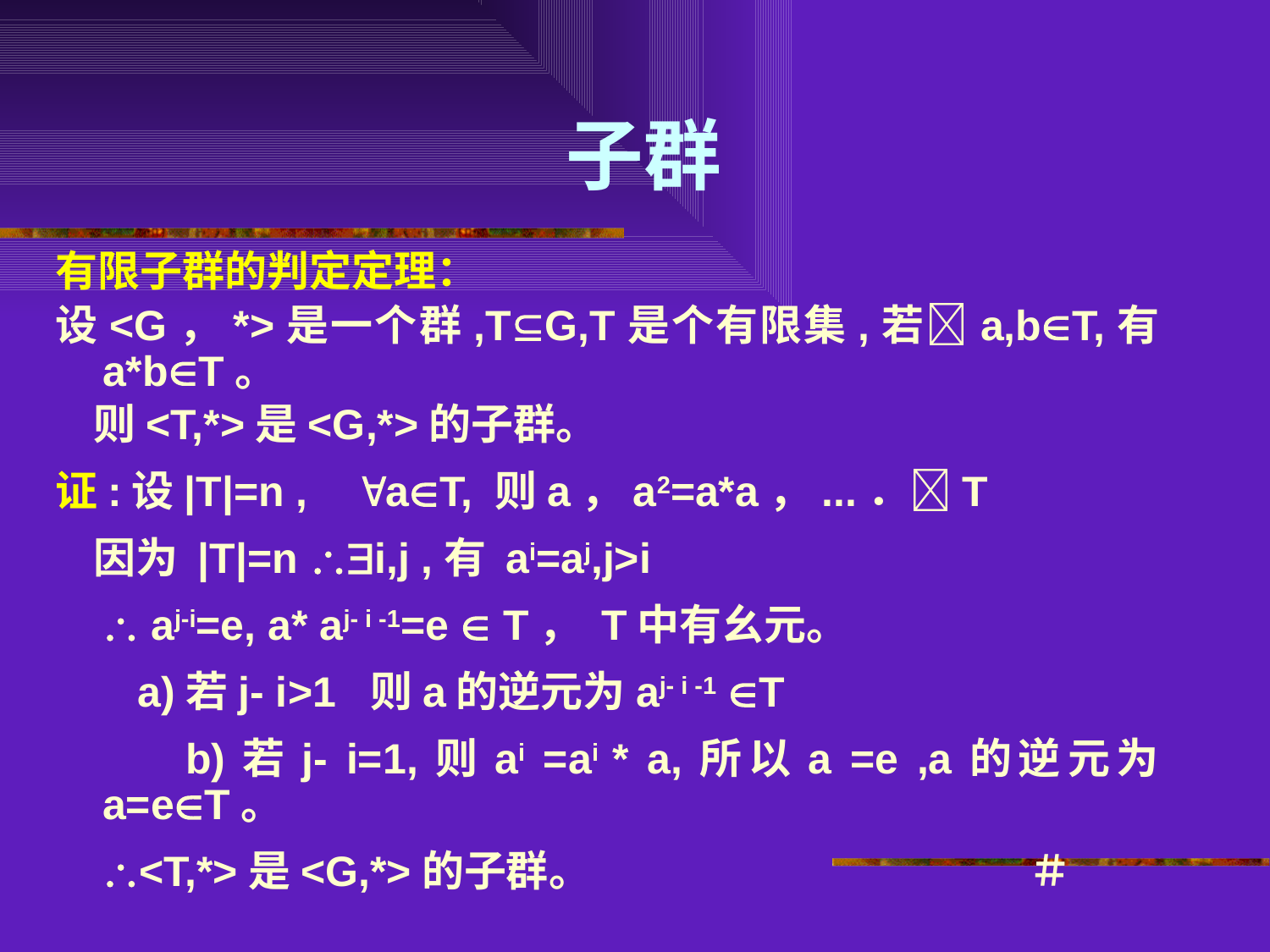

# 子群
有限子群的判定定理：
设<G，*>是一个群,T⊆G,T是个有限集,若∀a,b∈T,有a*b∈T。
   则<T,*>是<G,*>的子群。
证:设|T|=n ,    ∀a∈T, 则a，a2=a*a，...．∈T
   因为 |T|=n ∴∃i,j ,有 ai=aj,j>i
    ∴ aj-i=e, a* aj- i -1=e ∈ T， T中有幺元。
       a)若j- i>1  则a的逆元为aj- i -1 ∈T
       b)若j- i=1,则ai =ai * a,所以a =e ,a的逆元为a=e∈T。
    ∴<T,*>是<G,*>的子群。                                              ＃